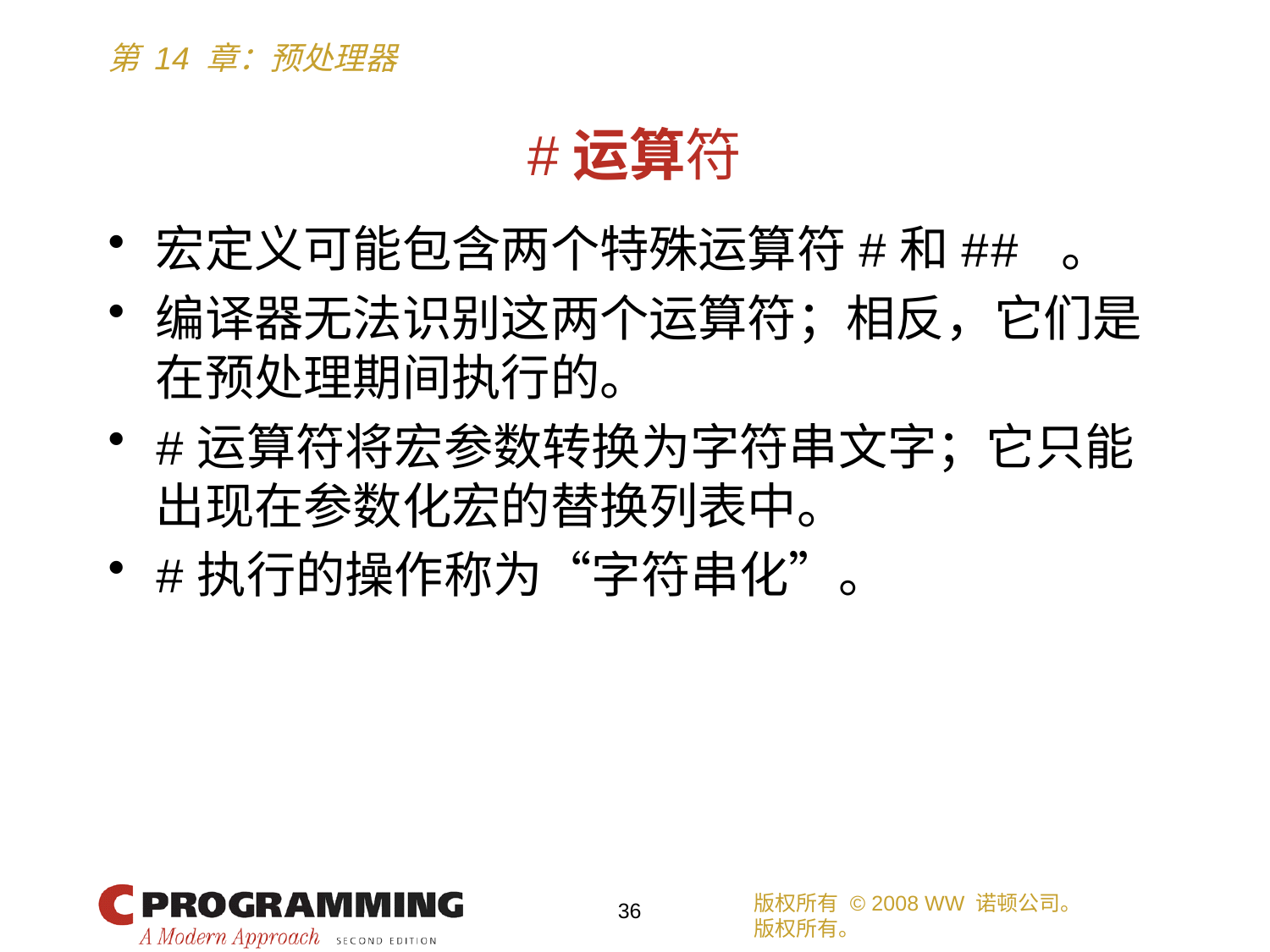

# #运算符
宏定义可能包含两个特殊运算符#和## 。
编译器无法识别这两个运算符；相反，它们是在预处理期间执行的。
#运算符将宏参数转换为字符串文字；它只能出现在参数化宏的替换列表中。
#执行的操作称为“字符串化”。
版权所有 © 2008 WW 诺顿公司。
版权所有。
36